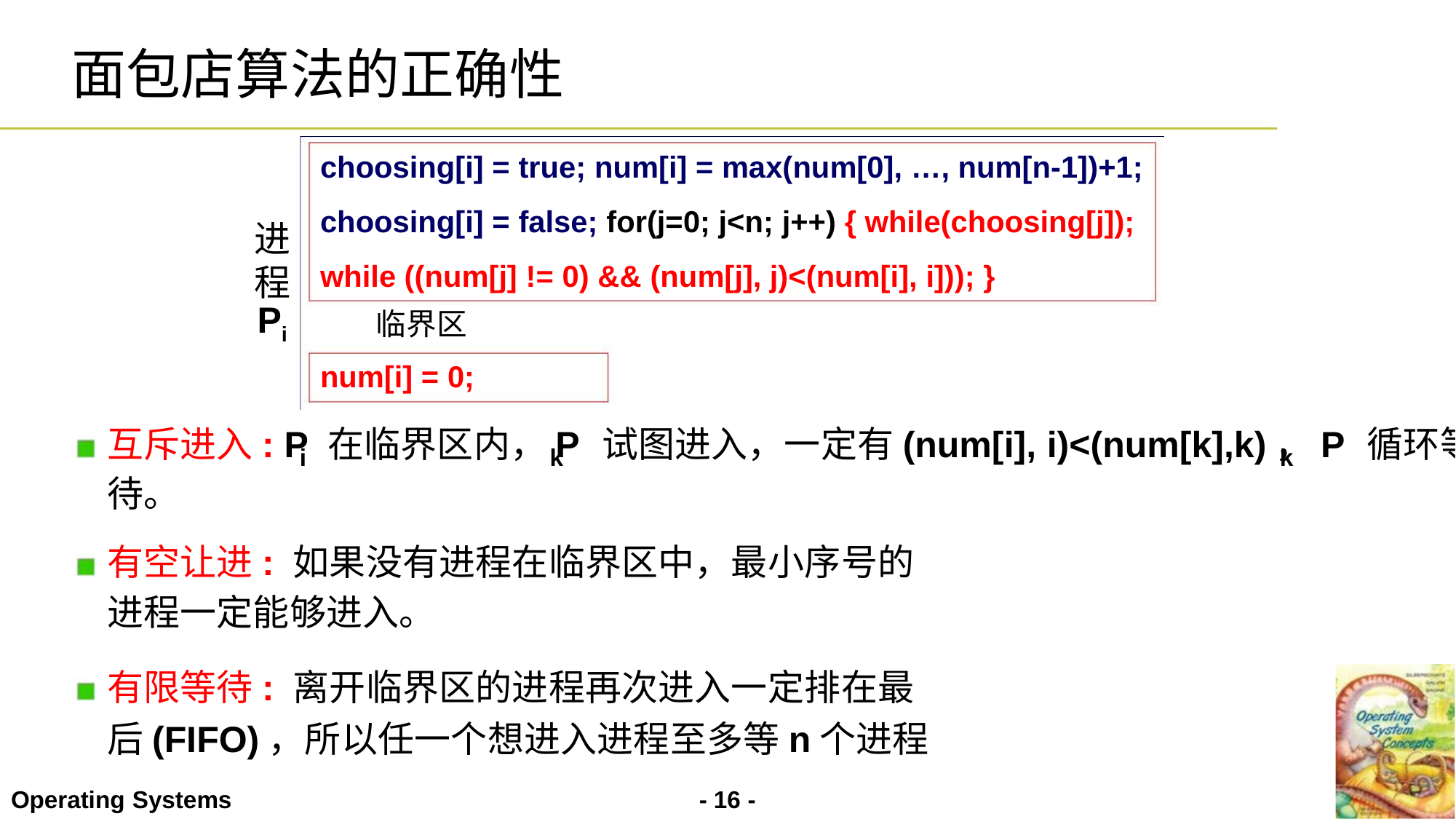

面包店算法的正确性

choosing[i] = true; num[i] = max(num[0], …, num[n-1])+1;
choosing[i] = false; for(j=0; j<n; j++) { while(choosing[j]);
进
程
Pi
while ((num[j] != 0) && (num[j], j)<(num[i], i])); }
临界区
num[i] = 0;
互斥进入: P 在临界区内，P 试图进入，一定有(num[i], i)<(num[k],k)，P 循环等

i
k
k
待。
有空让进: 如果没有进程在临界区中，最小序号的

进程一定能够进入。

有限等待: 离开临界区的进程再次进入一定排在最
后(FIFO)，所以任一个想进入进程至多等n个进程

- 16 -
Operating Systems